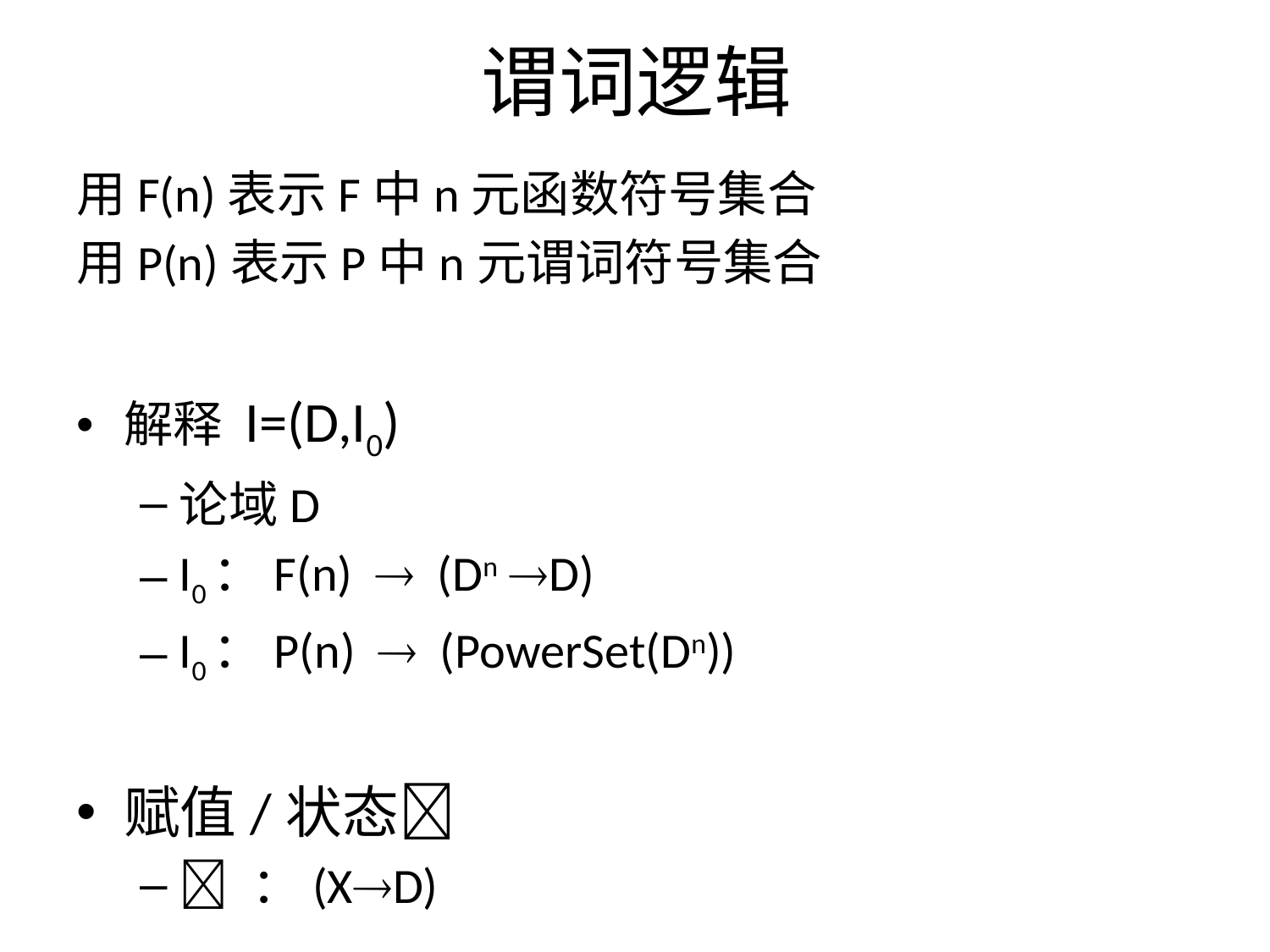

# 谓词逻辑
用F(n)表示F中n元函数符号集合
用P(n)表示P中n元谓词符号集合

解释 I=(D,I0)
论域D
I0：F(n)  →  (Dn →D)
I0：P(n)  →  (PowerSet(Dn))

赋值/状态σ
σ ：(X→D)